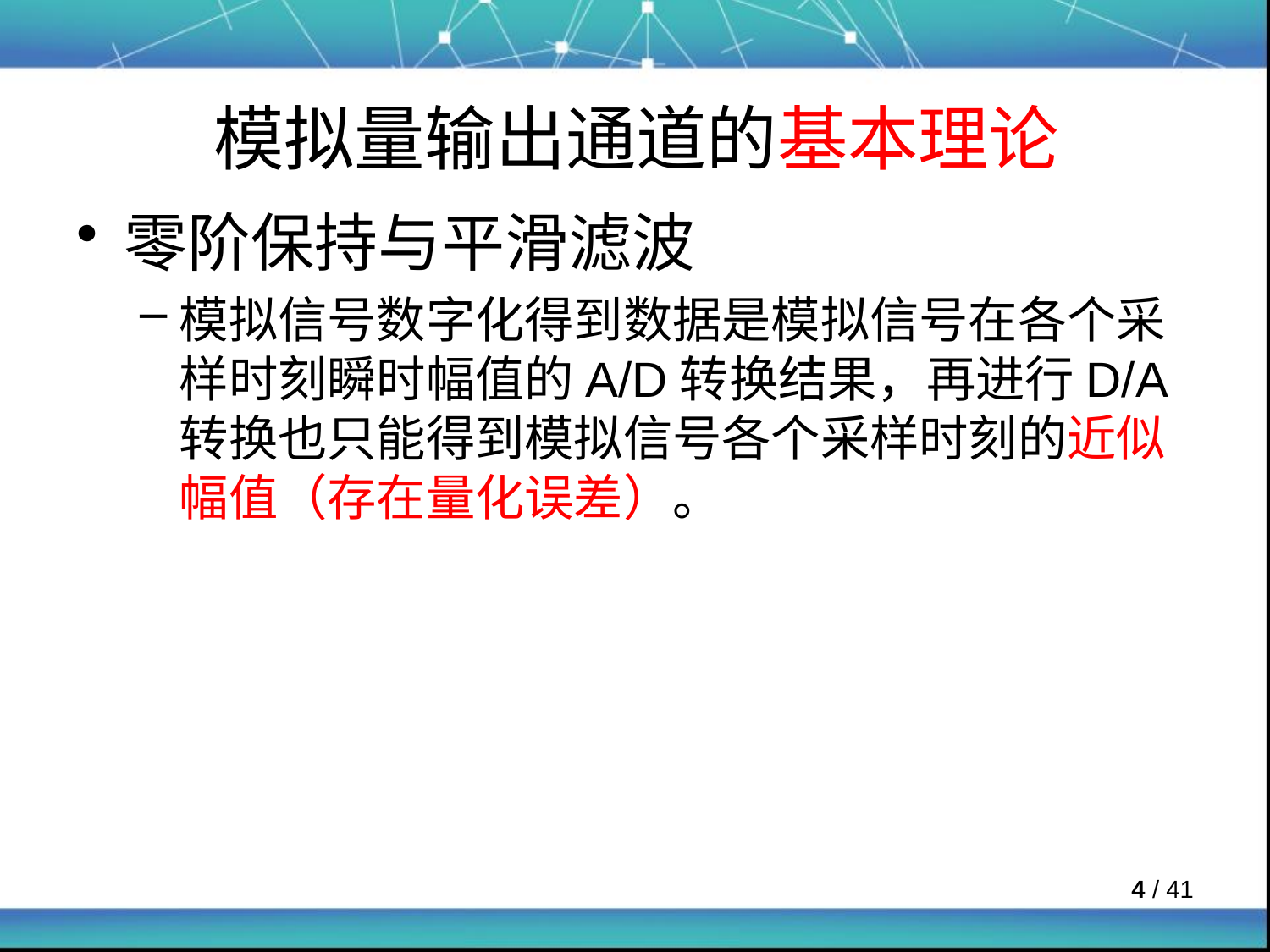

# 模拟量输出通道的基本理论
零阶保持与平滑滤波
模拟信号数字化得到数据是模拟信号在各个采样时刻瞬时幅值的A/D转换结果，再进行D/A转换也只能得到模拟信号各个采样时刻的近似幅值（存在量化误差）。
4 / 41